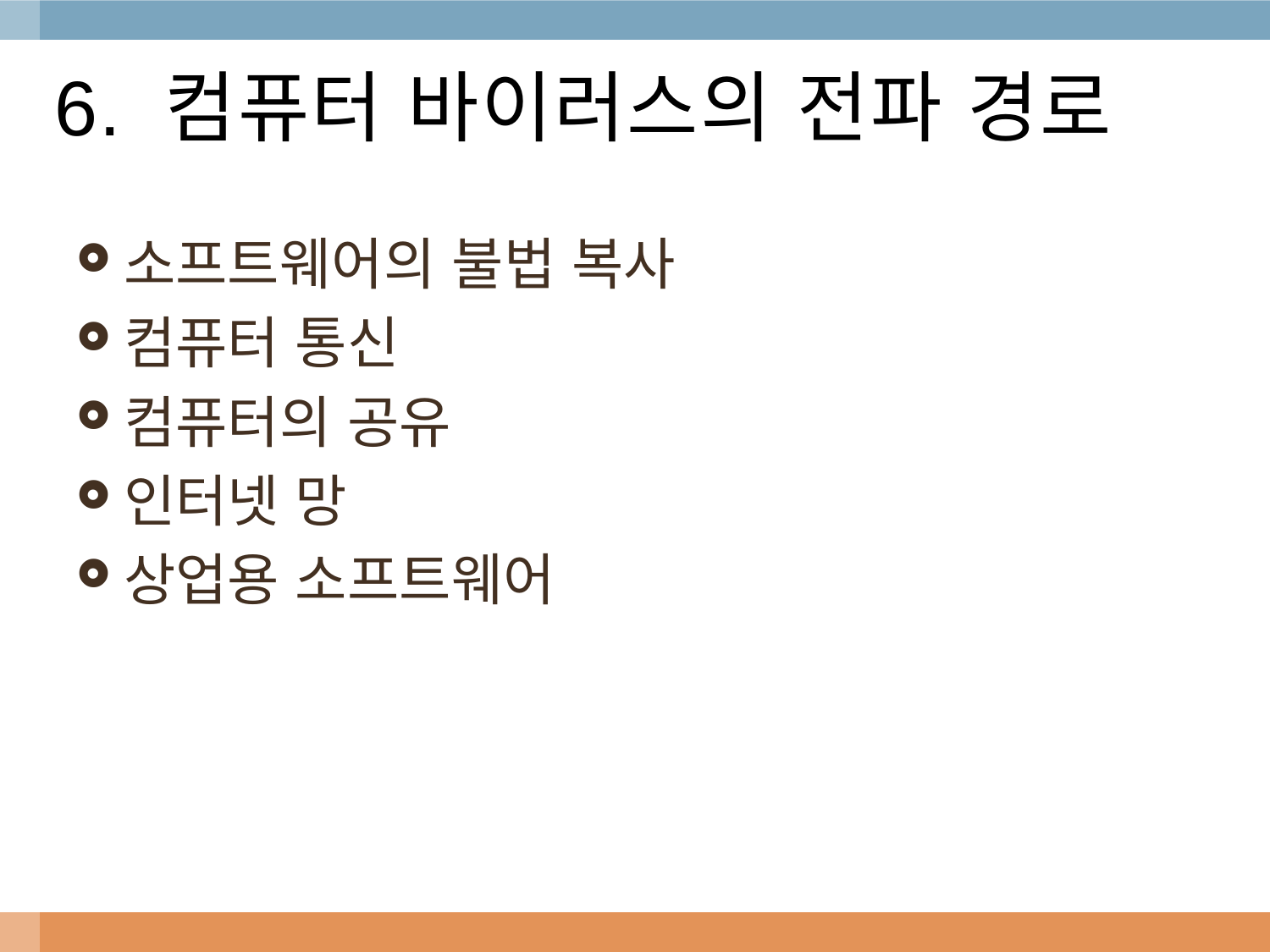

# 6. 컴퓨터 바이러스의 전파 경로
소프트웨어의 불법 복사
컴퓨터 통신
컴퓨터의 공유
인터넷 망
상업용 소프트웨어